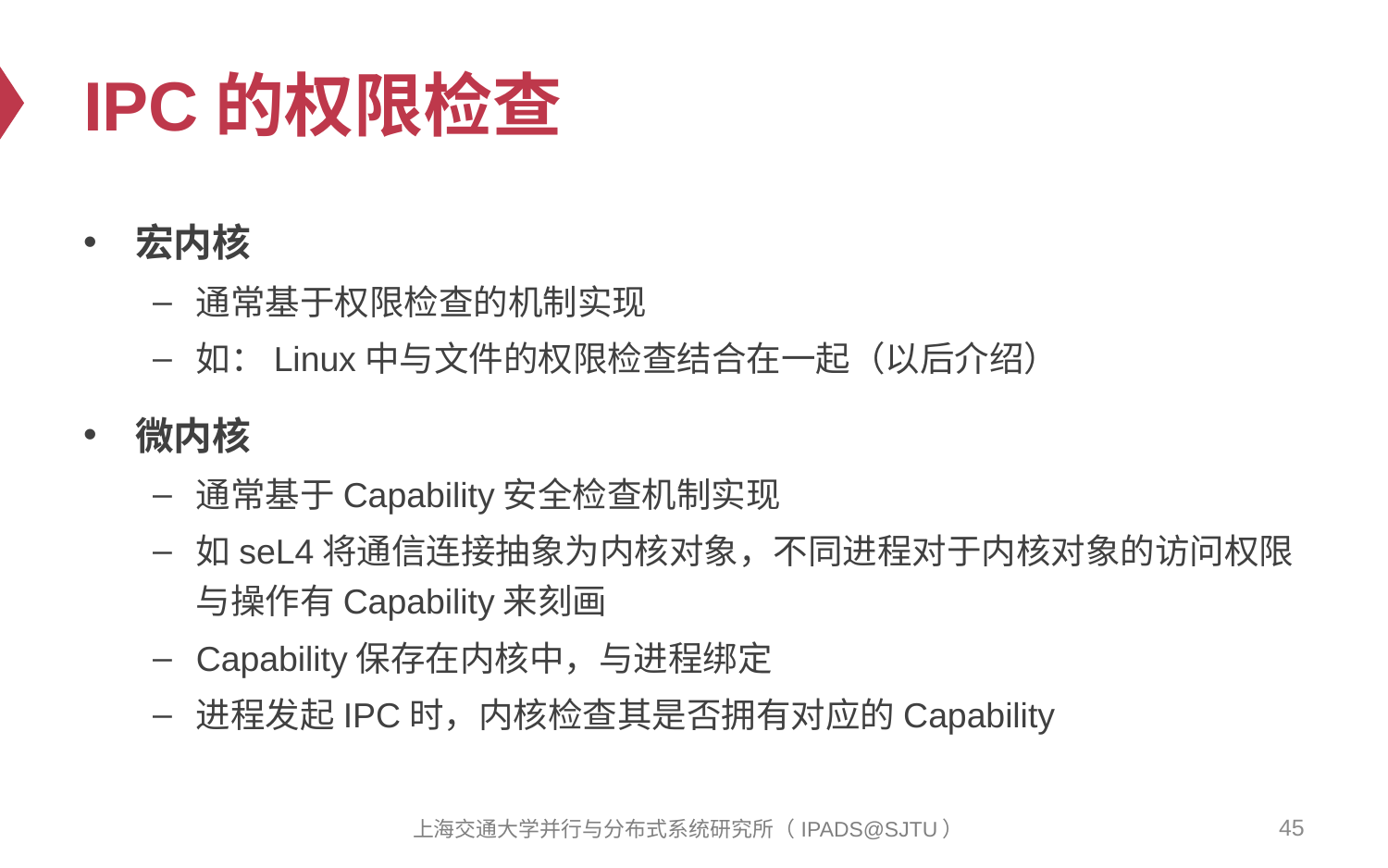

# IPC的权限检查
宏内核
通常基于权限检查的机制实现
如：Linux中与文件的权限检查结合在一起（以后介绍）
微内核
通常基于Capability安全检查机制实现
如seL4将通信连接抽象为内核对象，不同进程对于内核对象的访问权限与操作有Capability来刻画
Capability保存在内核中，与进程绑定
进程发起IPC时，内核检查其是否拥有对应的Capability
45
上海交通大学并行与分布式系统研究所（IPADS@SJTU）